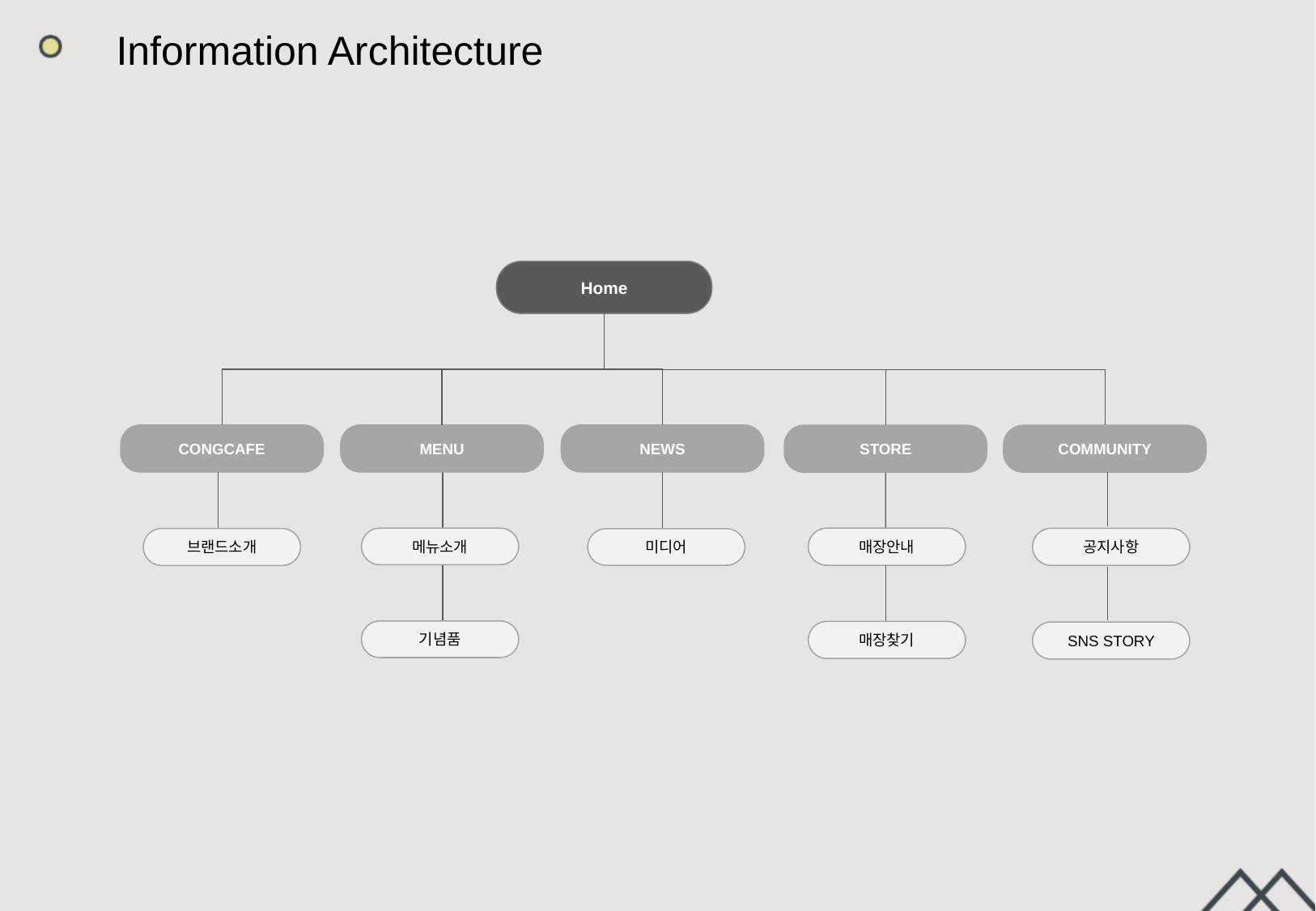

Information Architecture
Home
CONGCAFE
MENU
NEWS
STORE
COMMUNITY
메뉴소개
매장안내
공지사항
브랜드소개
미디어
기념품
매장찾기
SNS STORY